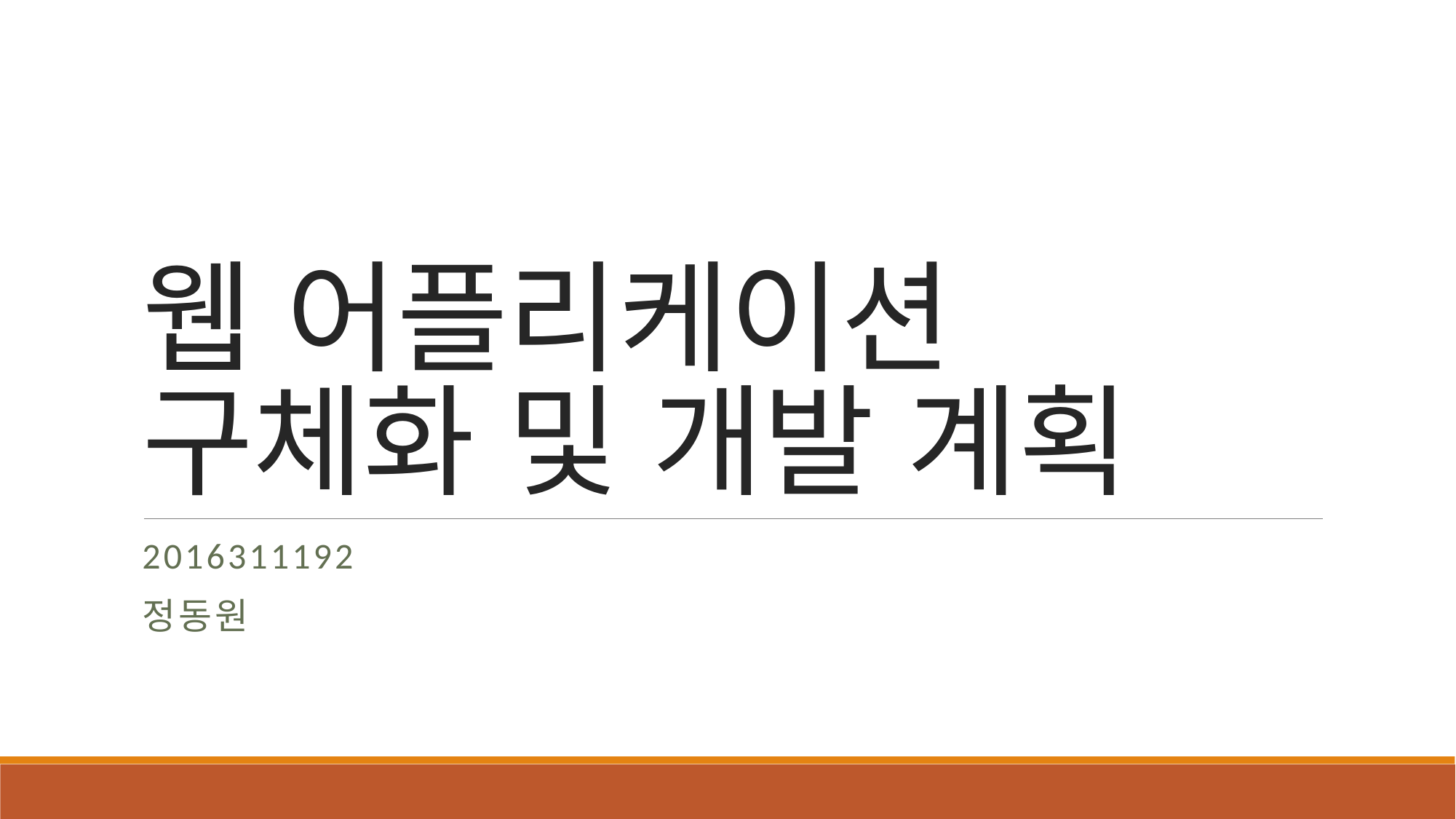

# 웹 어플리케이션 구체화 및 개발 계획
2016311192
정동원